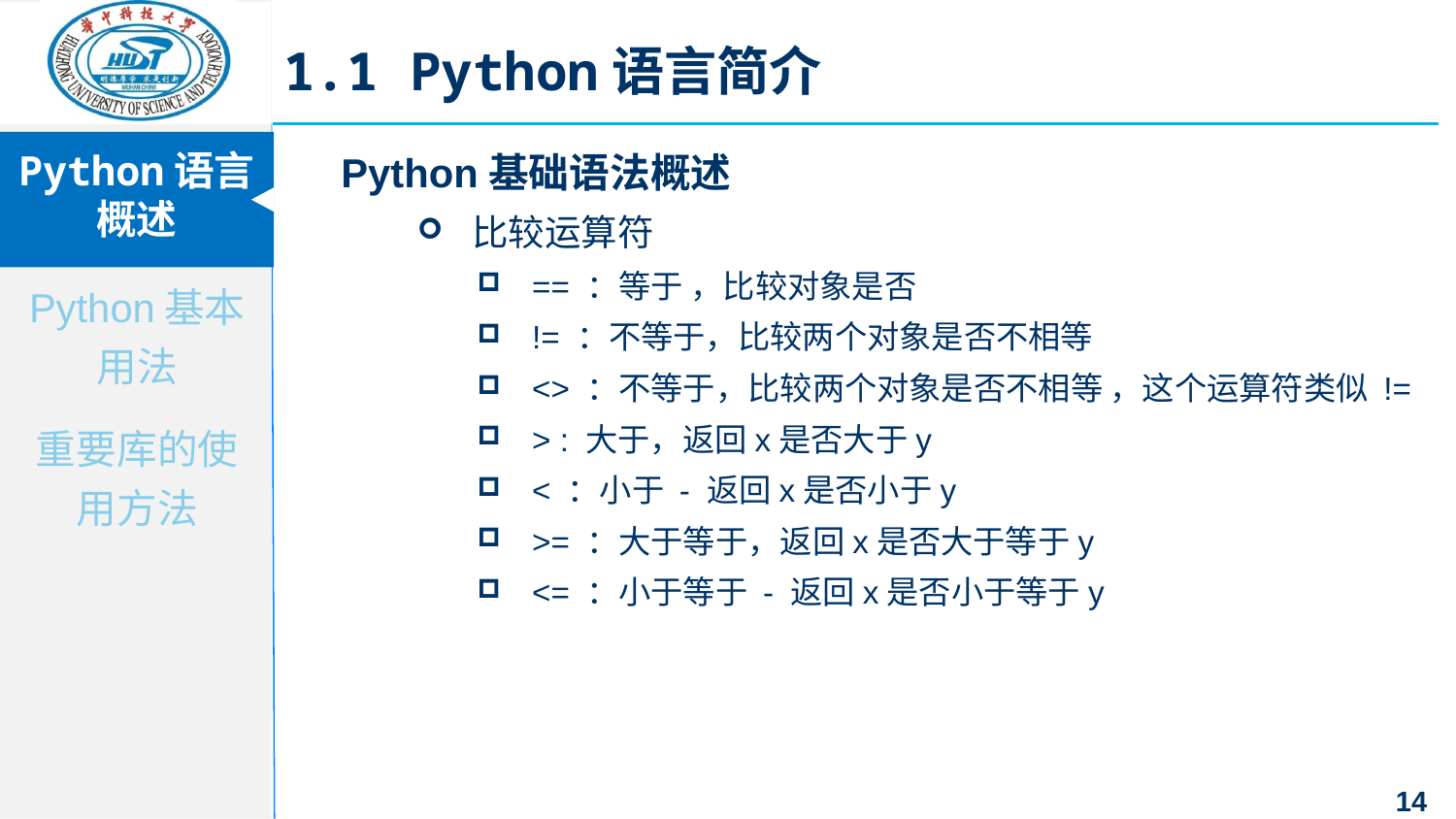

1.1 Python语言简介
Python基础语法概述
比较运算符
== ：等于 ，比较对象是否
!= ：不等于，比较两个对象是否不相等
<> ：不等于，比较两个对象是否不相等 ，这个运算符类似 !=
> : 大于，返回x是否大于y
< ：小于 - 返回x是否小于y
>= ：大于等于，返回x是否大于等于y
<= ：小于等于 - 返回x是否小于等于y